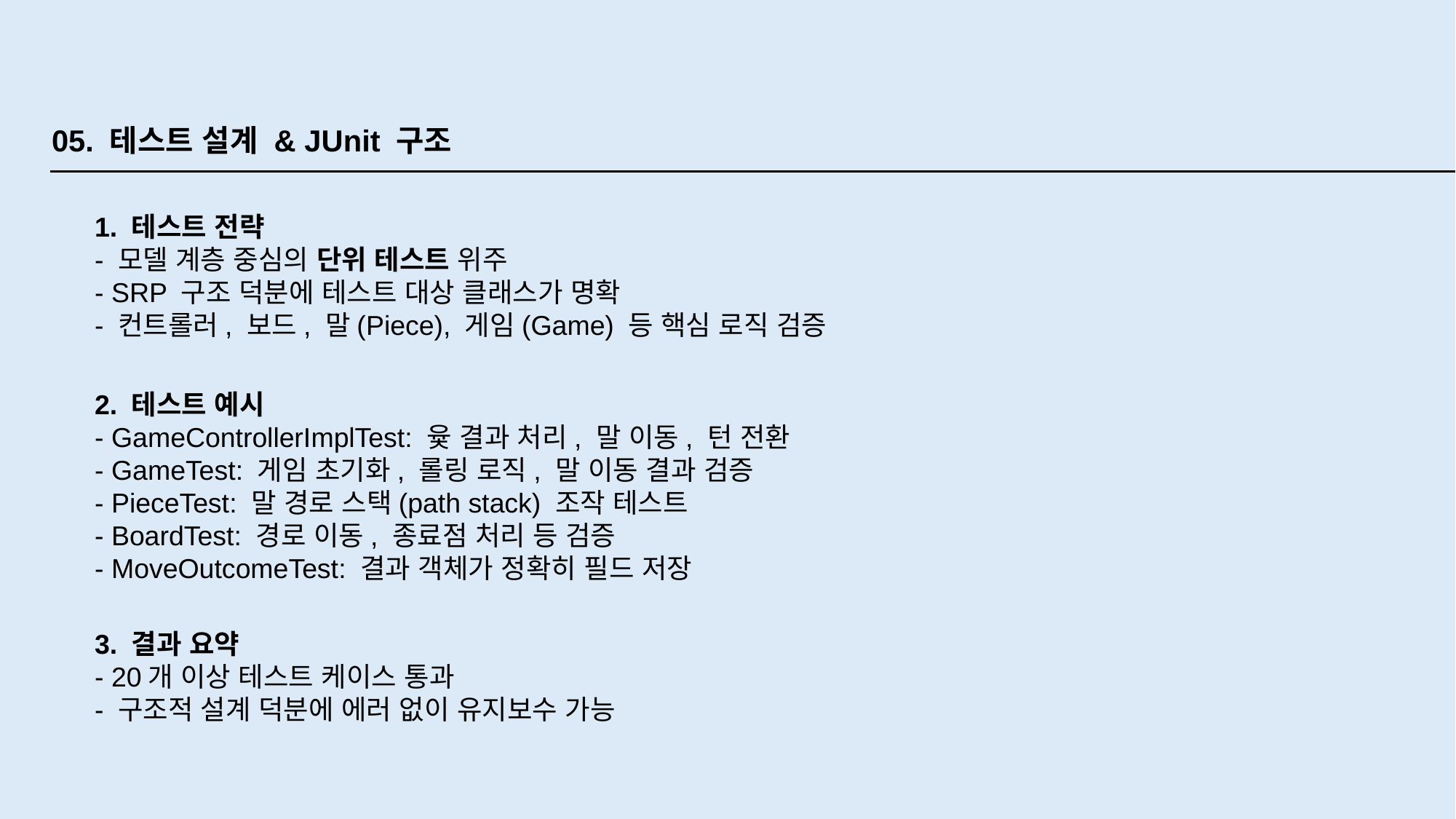

05. 테스트 설계 & JUnit 구조

1. 테스트 전략
- 모델 계층 중심의 단위 테스트 위주
- SRP 구조 덕분에 테스트 대상 클래스가 명확
- 컨트롤러, 보드, 말(Piece), 게임(Game) 등 핵심 로직 검증

2. 테스트 예시
- GameControllerImplTest: 윷 결과 처리, 말 이동, 턴 전환
- GameTest: 게임 초기화, 롤링 로직, 말 이동 결과 검증
- PieceTest: 말 경로 스택(path stack) 조작 테스트
- BoardTest: 경로 이동, 종료점 처리 등 검증
- MoveOutcomeTest: 결과 객체가 정확히 필드 저장
3. 결과 요약
- 20개 이상 테스트 케이스 통과
- 구조적 설계 덕분에 에러 없이 유지보수 가능